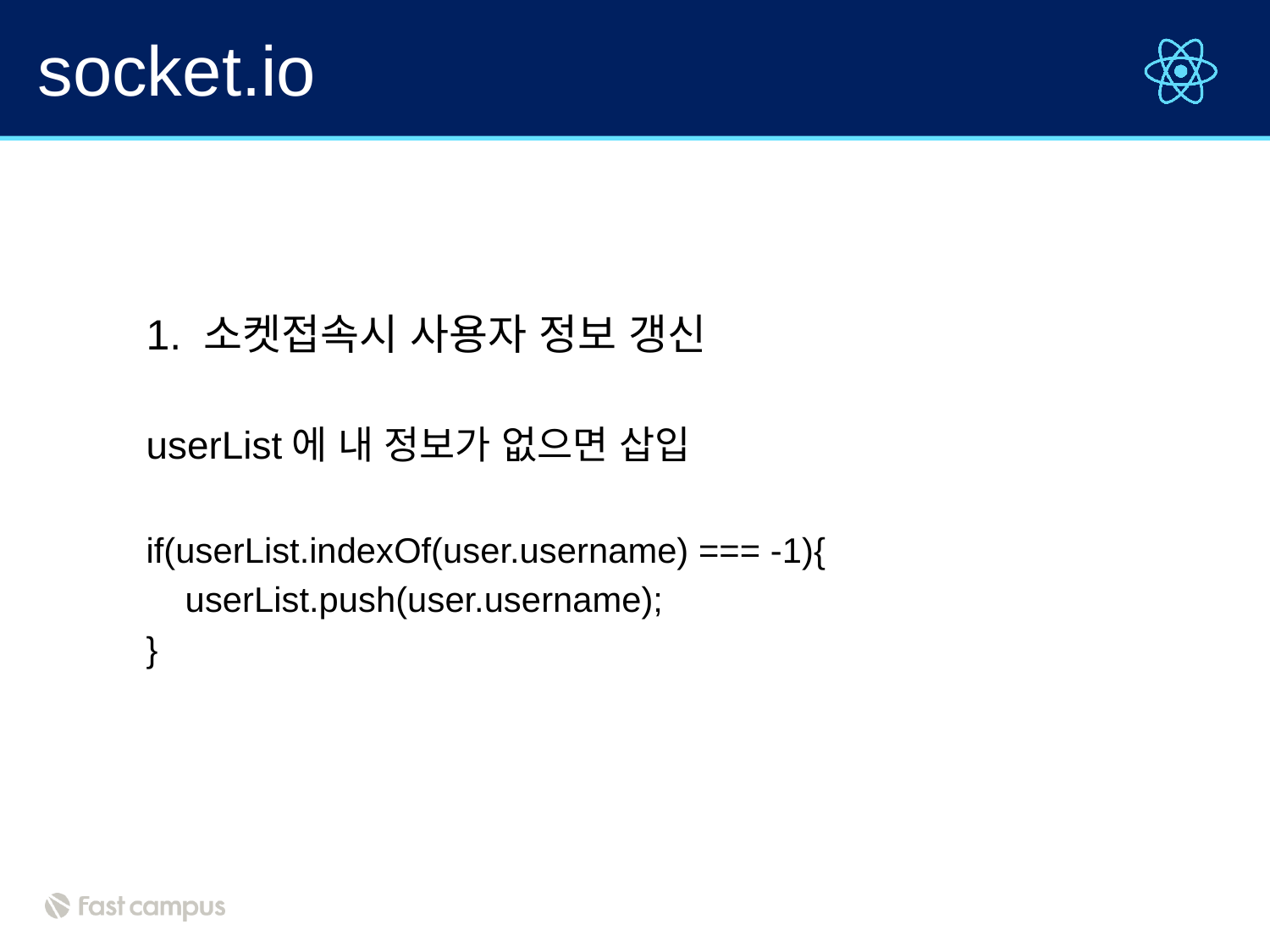

# socket.io

1. 소켓접속시 사용자 정보 갱신

userList에 내 정보가 없으면 삽입

if(userList.indexOf(user.username) === -1){
    userList.push(user.username);
}